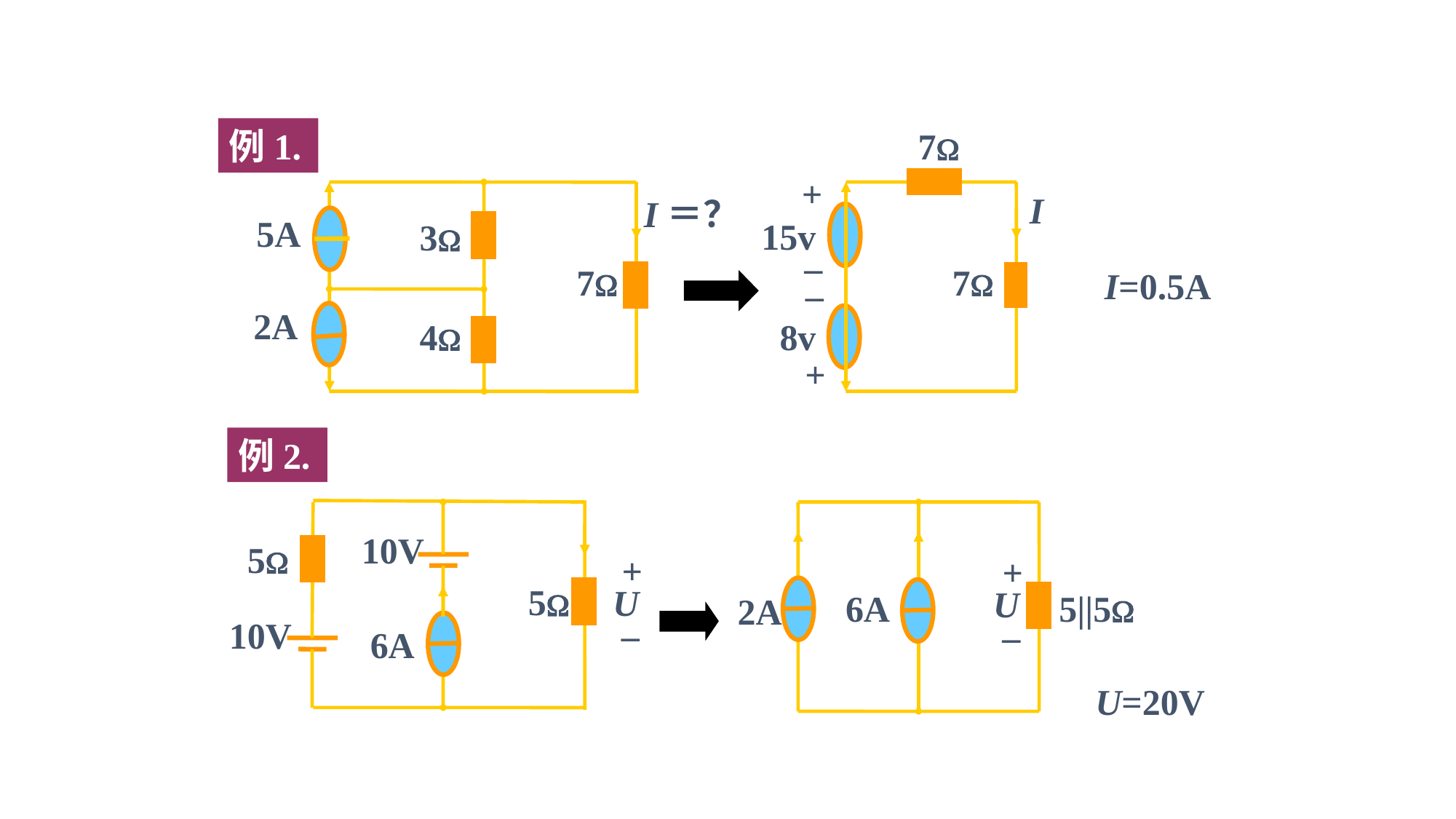

例1.
7Ω

+

I

15v
_
7Ω
_

8v
+

I＝？
5A

3Ω

7Ω

2A

4Ω

I=0.5A

U=?
例2.

10V

5Ω

+
U
_

5Ω

10V

6A

+
U
_
6A
5||5Ω

2A

U=20V